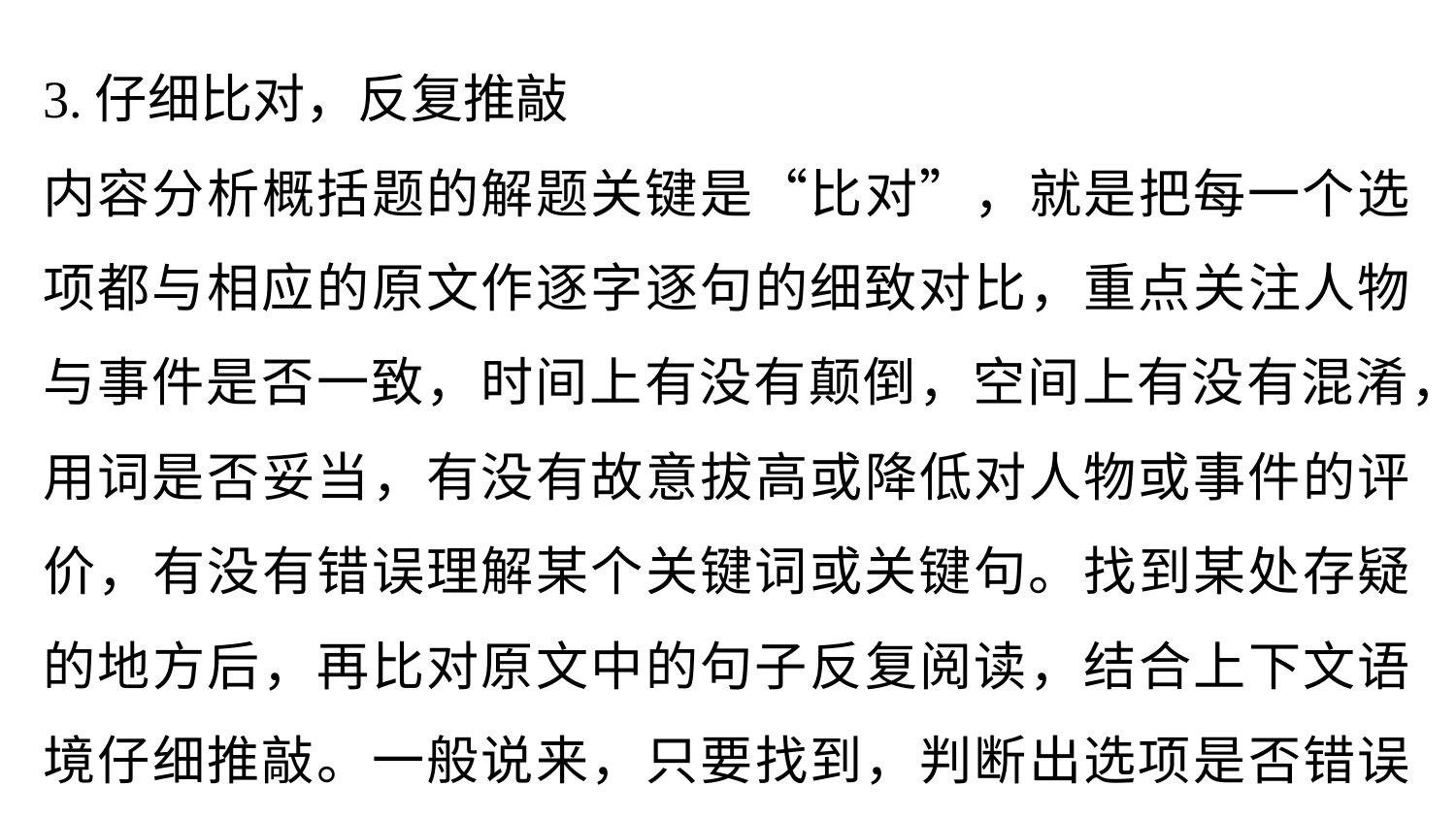

3.仔细比对，反复推敲
内容分析概括题的解题关键是“比对”，就是把每一个选项都与相应的原文作逐字逐句的细致对比，重点关注人物与事件是否一致，时间上有没有颠倒，空间上有没有混淆，用词是否妥当，有没有故意拔高或降低对人物或事件的评价，有没有错误理解某个关键词或关键句。找到某处存疑的地方后，再比对原文中的句子反复阅读，结合上下文语境仔细推敲。一般说来，只要找到，判断出选项是否错误应该是不难的。